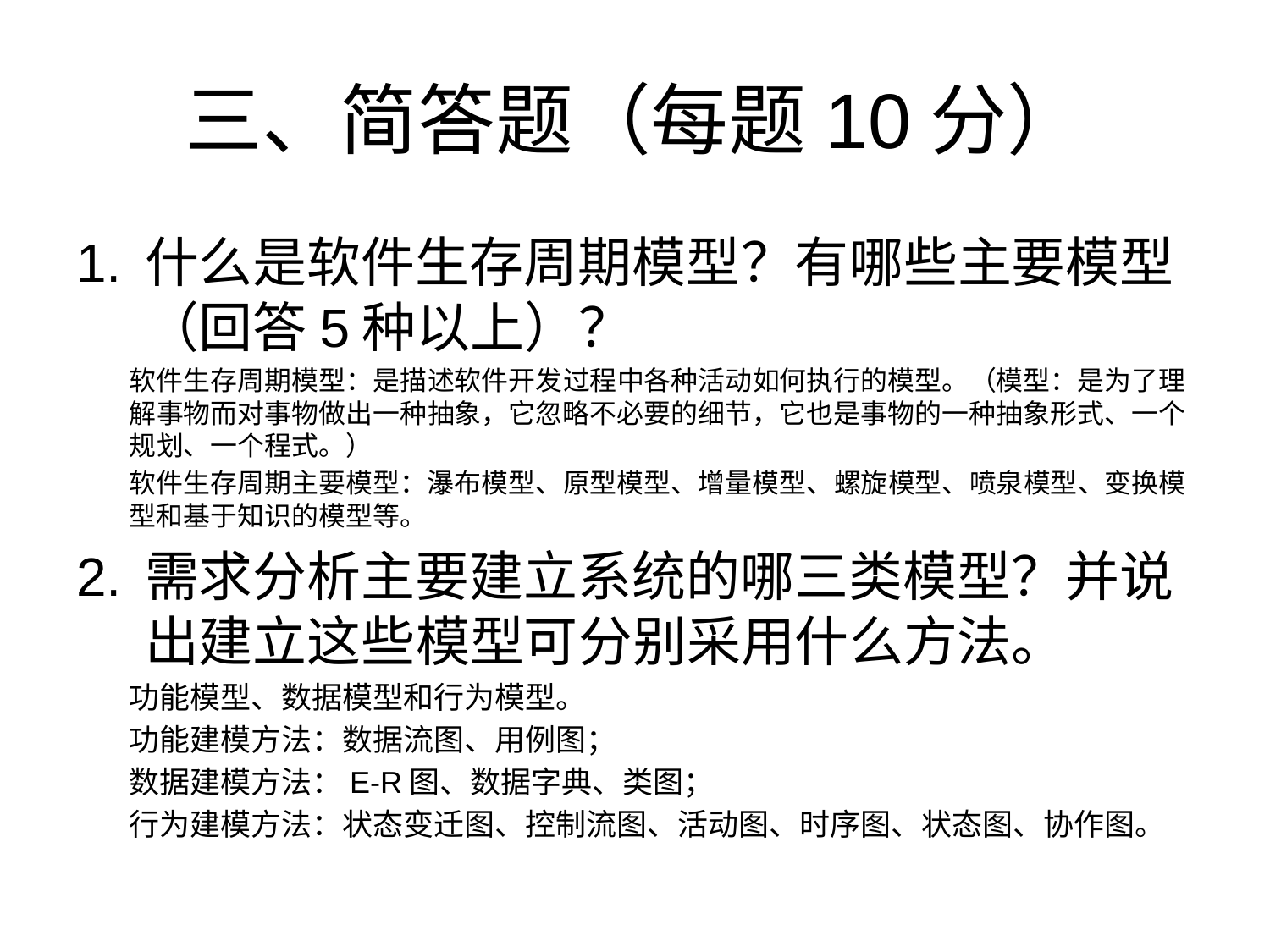

# 三、简答题（每题10分）
什么是软件生存周期模型？有哪些主要模型（回答5种以上）？
软件生存周期模型：是描述软件开发过程中各种活动如何执行的模型。（模型：是为了理解事物而对事物做出一种抽象，它忽略不必要的细节，它也是事物的一种抽象形式、一个规划、一个程式。）
软件生存周期主要模型：瀑布模型、原型模型、增量模型、螺旋模型、喷泉模型、变换模型和基于知识的模型等。
需求分析主要建立系统的哪三类模型？并说出建立这些模型可分别采用什么方法。
功能模型、数据模型和行为模型。
功能建模方法：数据流图、用例图；
数据建模方法：E-R图、数据字典、类图；
行为建模方法：状态变迁图、控制流图、活动图、时序图、状态图、协作图。